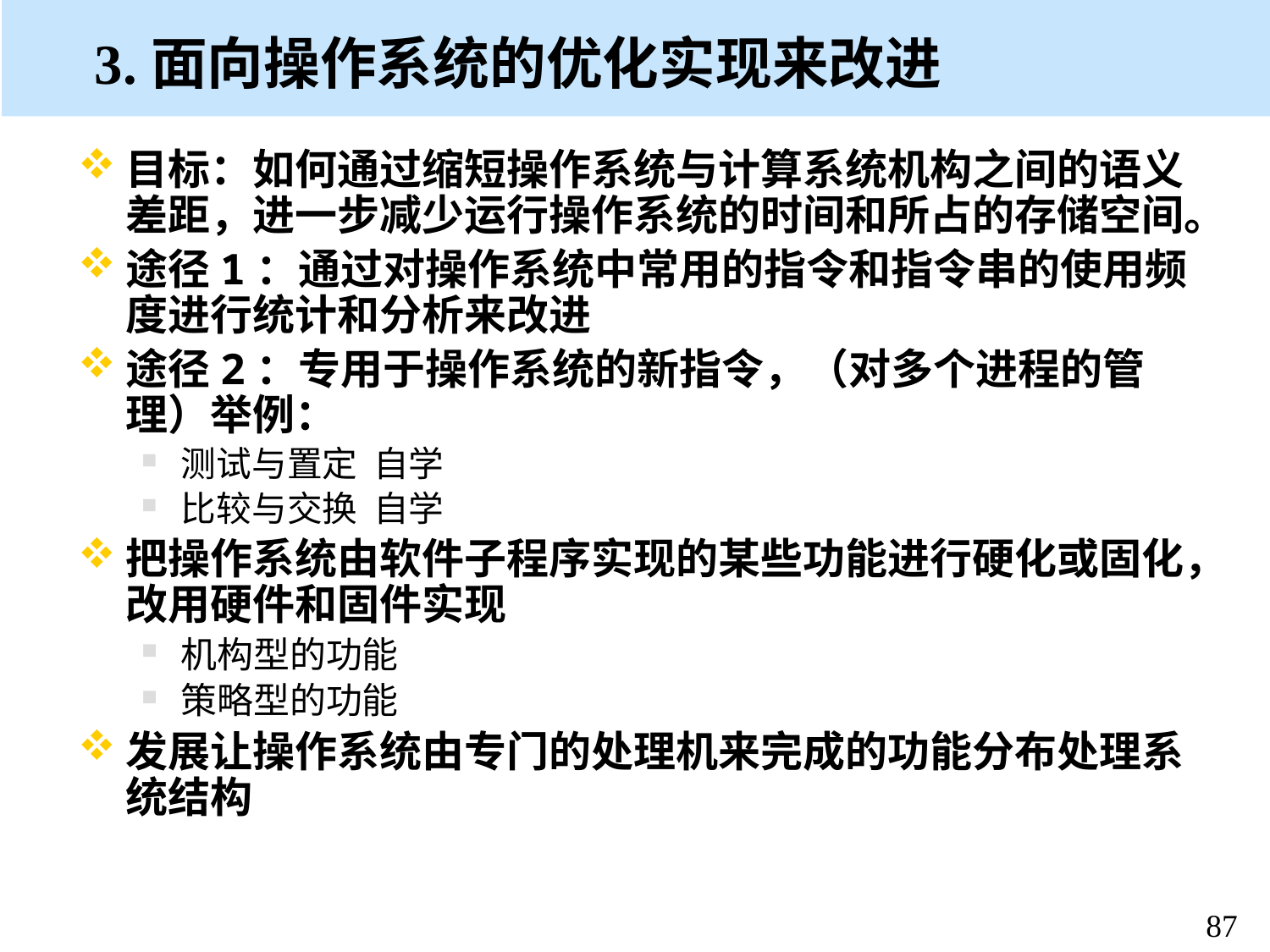

# 3.面向操作系统的优化实现来改进
目标：如何通过缩短操作系统与计算系统机构之间的语义差距，进一步减少运行操作系统的时间和所占的存储空间。
途径1：通过对操作系统中常用的指令和指令串的使用频度进行统计和分析来改进
途径2：专用于操作系统的新指令，（对多个进程的管理）举例：
测试与置定  自学
比较与交换  自学
把操作系统由软件子程序实现的某些功能进行硬化或固化，改用硬件和固件实现
机构型的功能
策略型的功能
发展让操作系统由专门的处理机来完成的功能分布处理系统结构